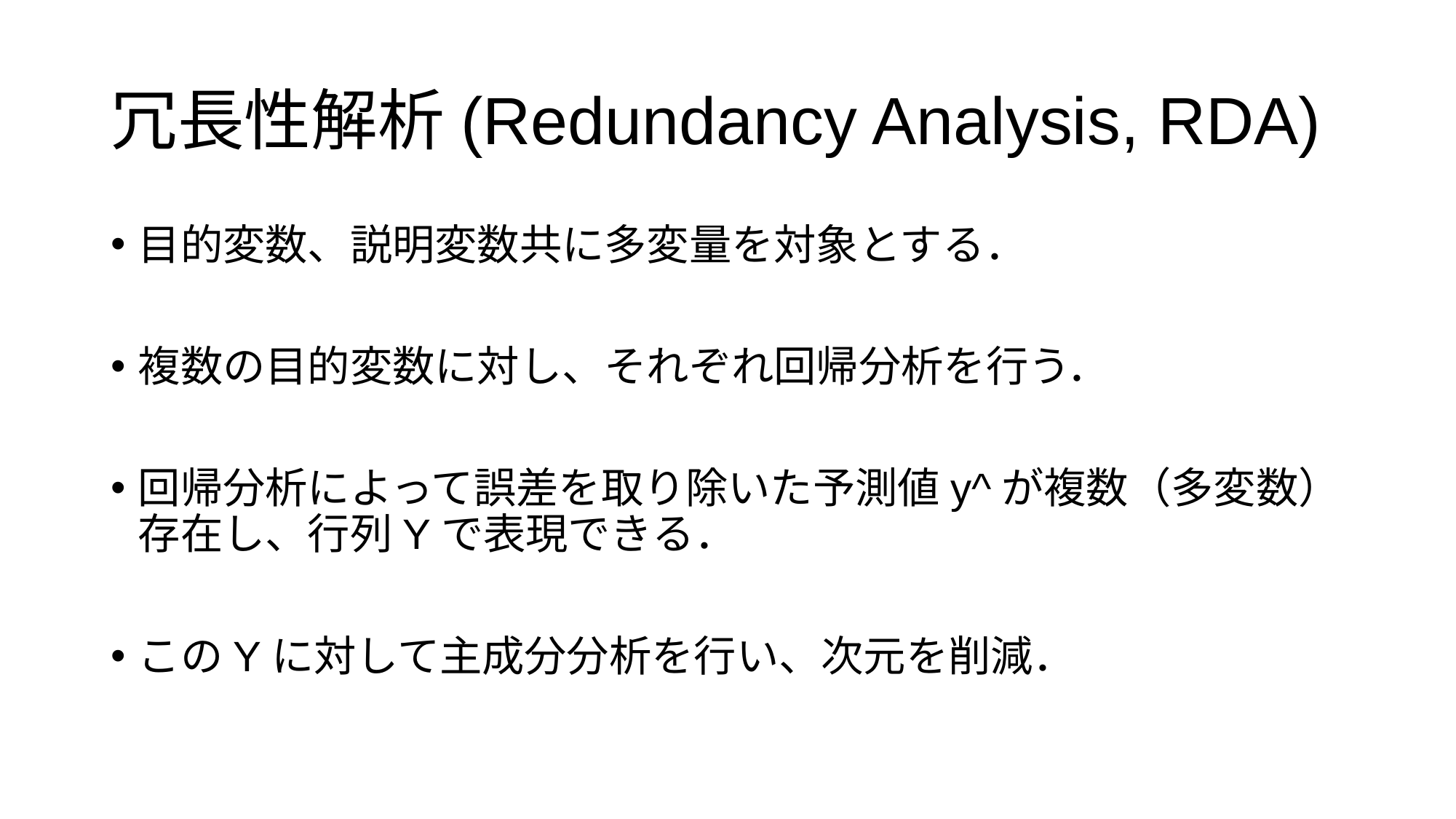

# 冗長性解析(Redundancy Analysis, RDA)
目的変数、説明変数共に多変量を対象とする．

複数の目的変数に対し、それぞれ回帰分析を行う．

回帰分析によって誤差を取り除いた予測値y^が複数（多変数）存在し、行列Yで表現できる．

このYに対して主成分分析を行い、次元を削減．